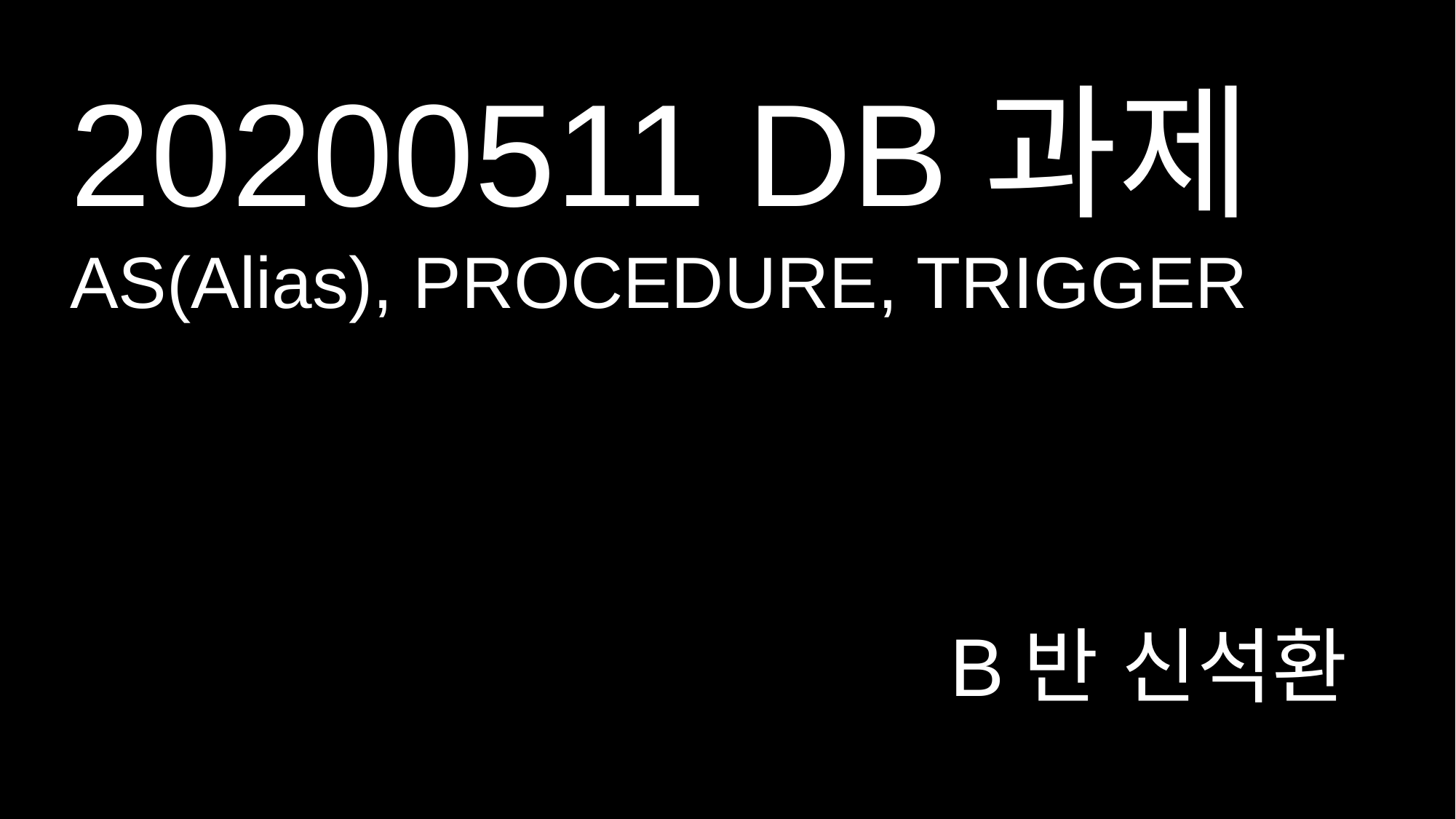

20200511 DB과제
AS(Alias), PROCEDURE, TRIGGER

B반 신석환